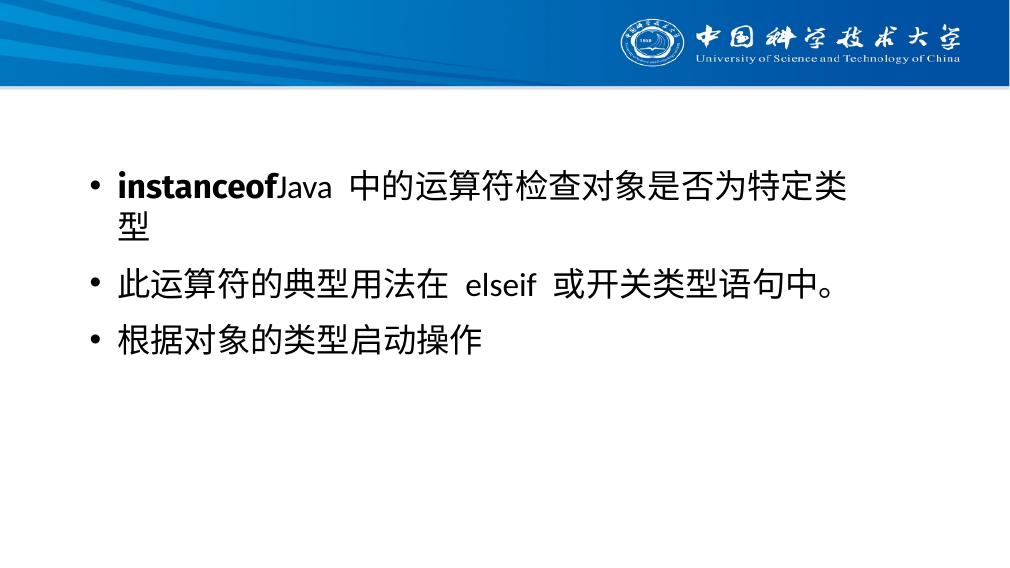

# 缺点的 instanceof
instanceofJava 中的运算符检查对象是否为特定类型
此运算符的典型用法在 elseif 或开关类型语句中。
根据对象的类型启动操作